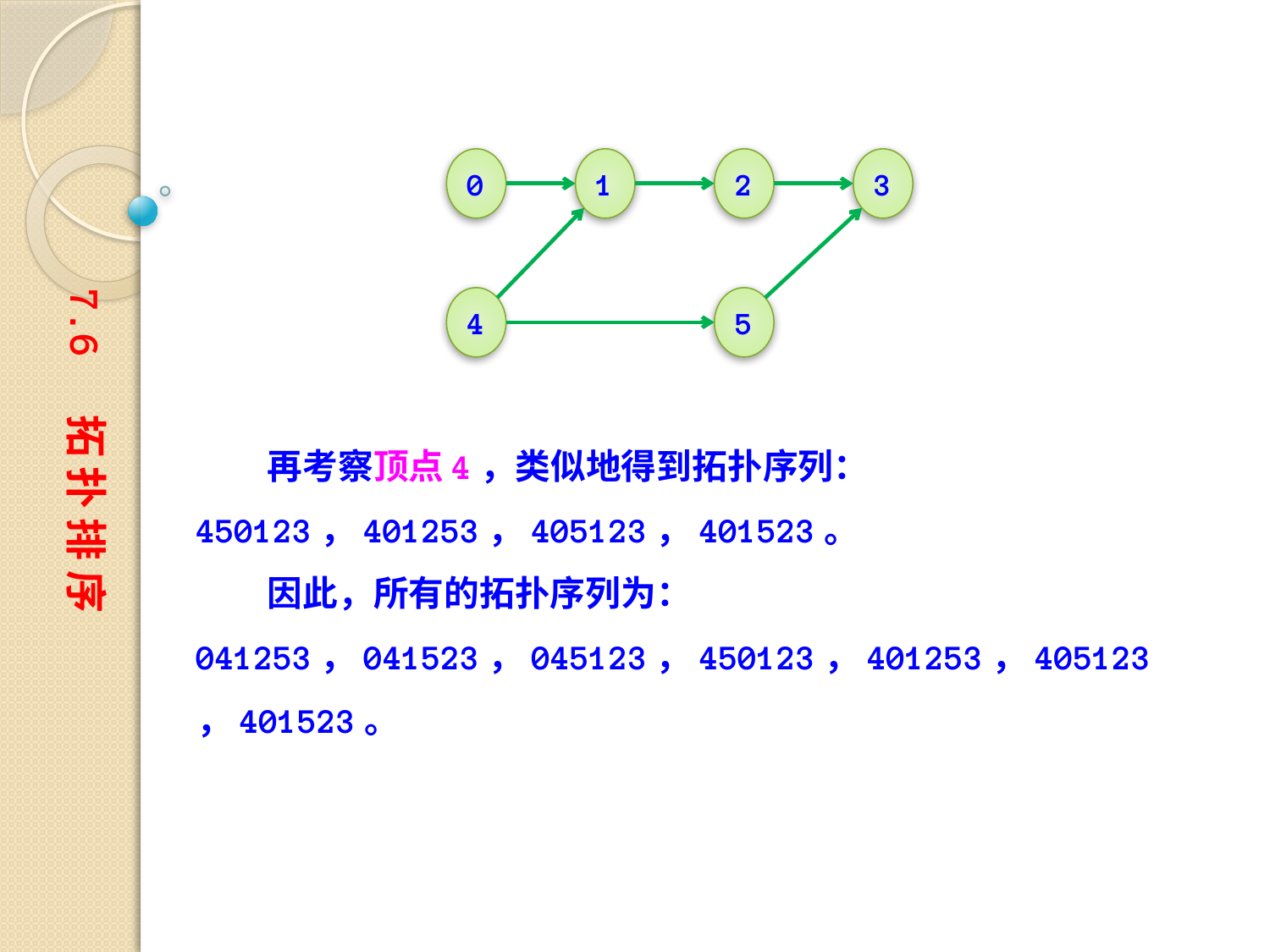

0
1
2
3
4
5
7.6  拓 扑 排 序
　　再考察顶点4，类似地得到拓扑序列：450123，401253，405123，401523。
　　因此，所有的拓扑序列为：041253，041523，045123，450123，401253，405123，401523。